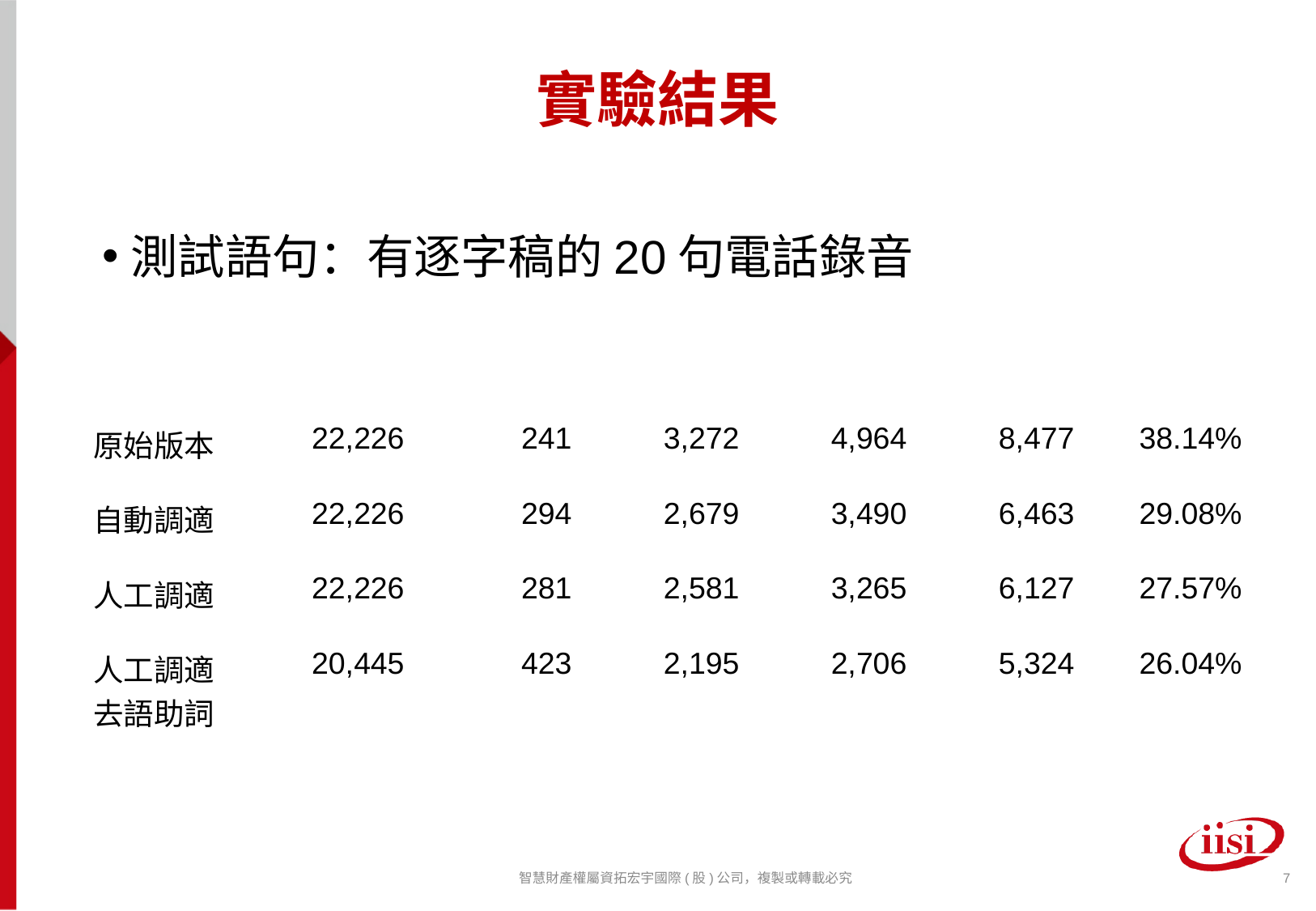

實驗結果
測試語句：有逐字稿的20句電話錄音

| 語言模型 | 總字數 (B) | 插入錯誤 (C) | 刪除錯誤 (D) | 取代錯誤 (E) | 總錯誤 (F) | 錯誤率 (G)=(F)/(B) |
| --- | --- | --- | --- | --- | --- | --- |
| 原始版本 | 22,226 | 241 | 3,272 | 4,964 | 8,477 | 38.14% |
| 自動調適 | 22,226 | 294 | 2,679 | 3,490 | 6,463 | 29.08% |
| 人工調適 | 22,226 | 281 | 2,581 | 3,265 | 6,127 | 27.57% |
| 人工調適 去語助詞 | 20,445 | 423 | 2,195 | 2,706 | 5,324 | 26.04% |
智慧財產權屬資拓宏宇國際(股)公司，複製或轉載必究
7